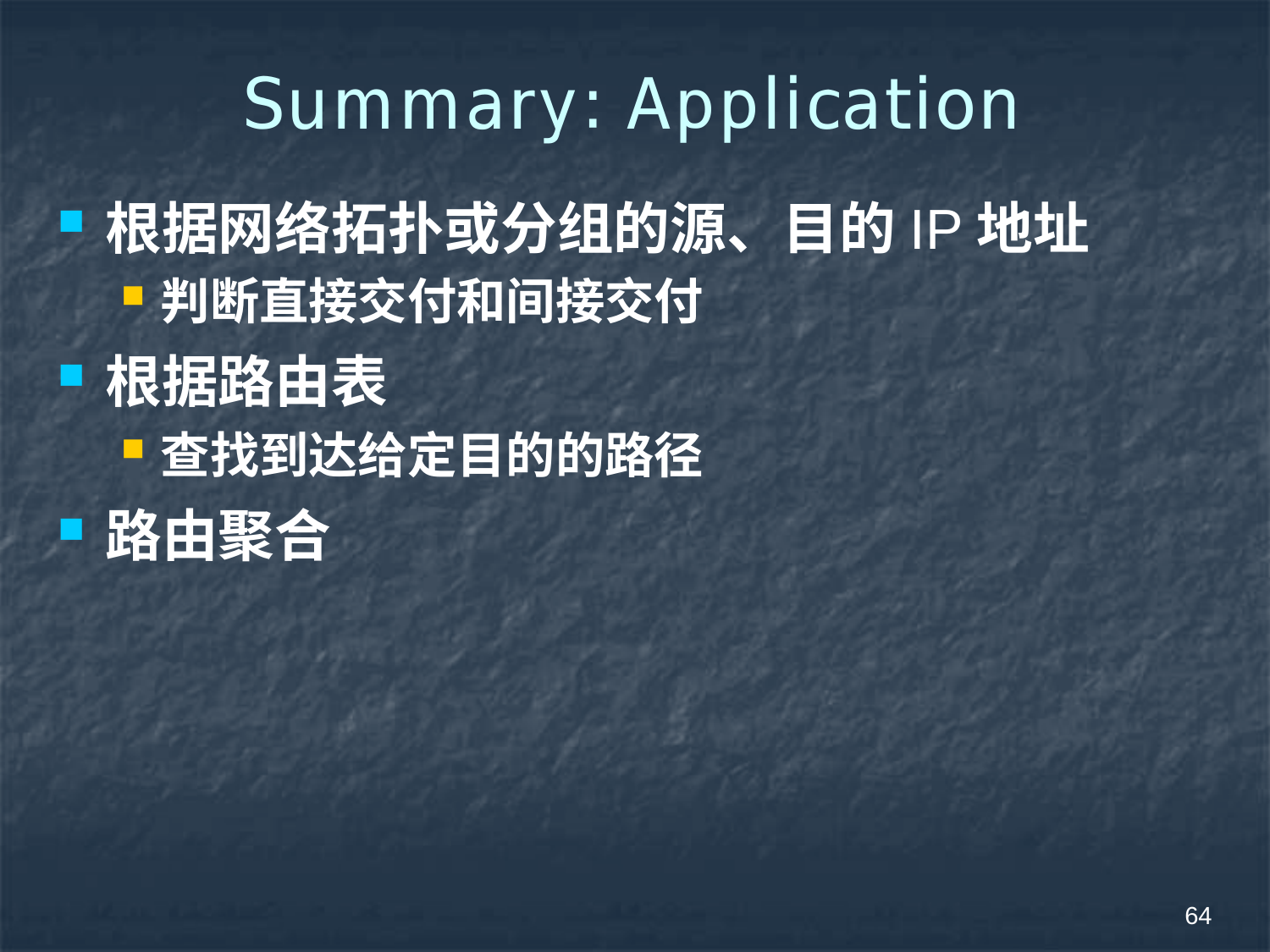

# Summary: Application
根据网络拓扑或分组的源、目的IP地址
判断直接交付和间接交付
根据路由表
查找到达给定目的的路径
路由聚合
64